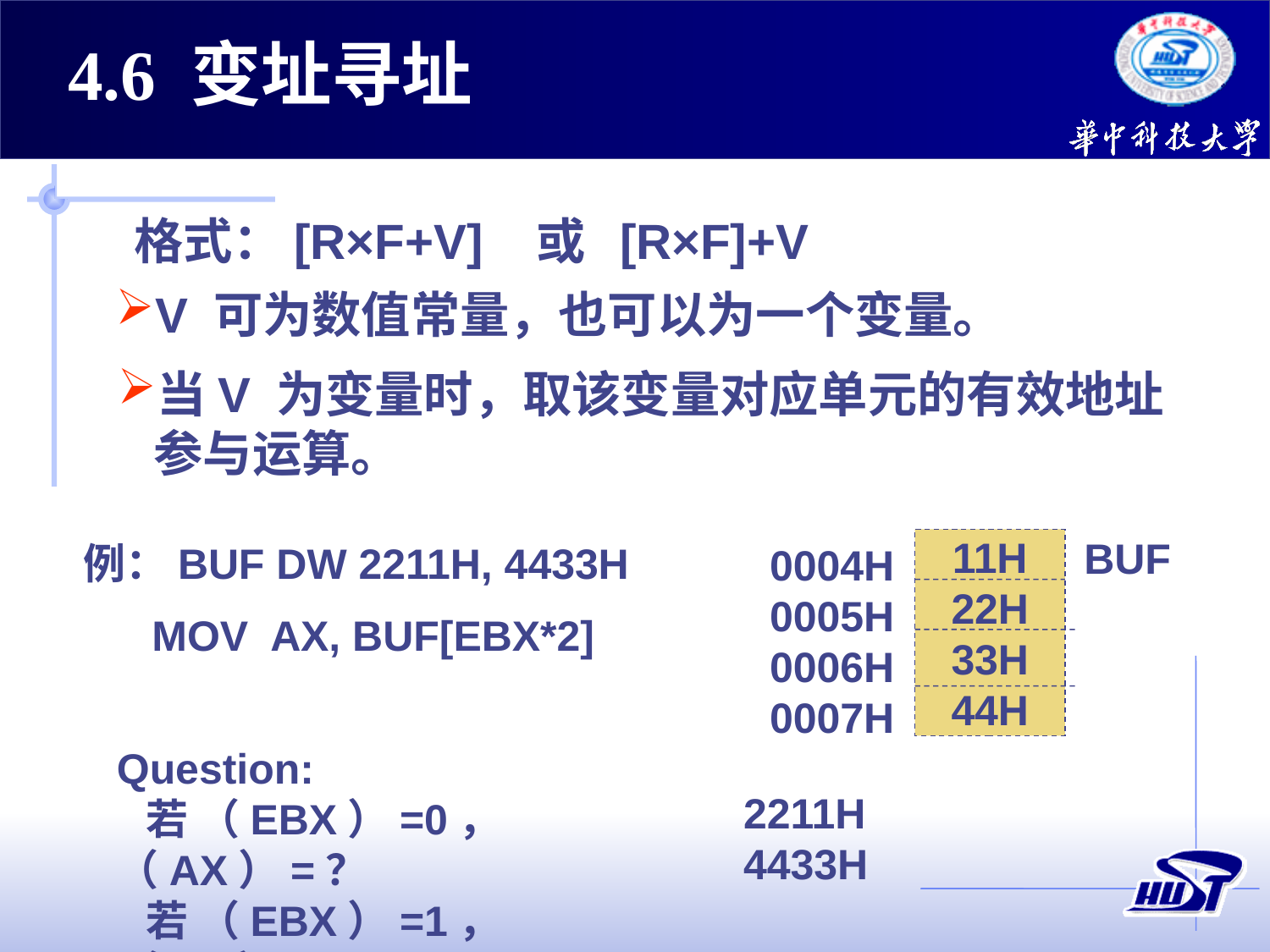

4.6 变址寻址
格式：[R×F+V]   或  [R×F]+V
V 可为数值常量，也可以为一个变量。
当V 为变量时，取该变量对应单元的有效地址参与运算。
BUF
11H
22H
33H
44H
0004H
0005H
0006H
0007H

    MOV  AX, BUF[EBX*2]
例：BUF DW 2211H, 4433H

Question:
  若 （EBX）=0，  （AX）=？
  若 （EBX）=1，  （AX）=？
2211H
4433H